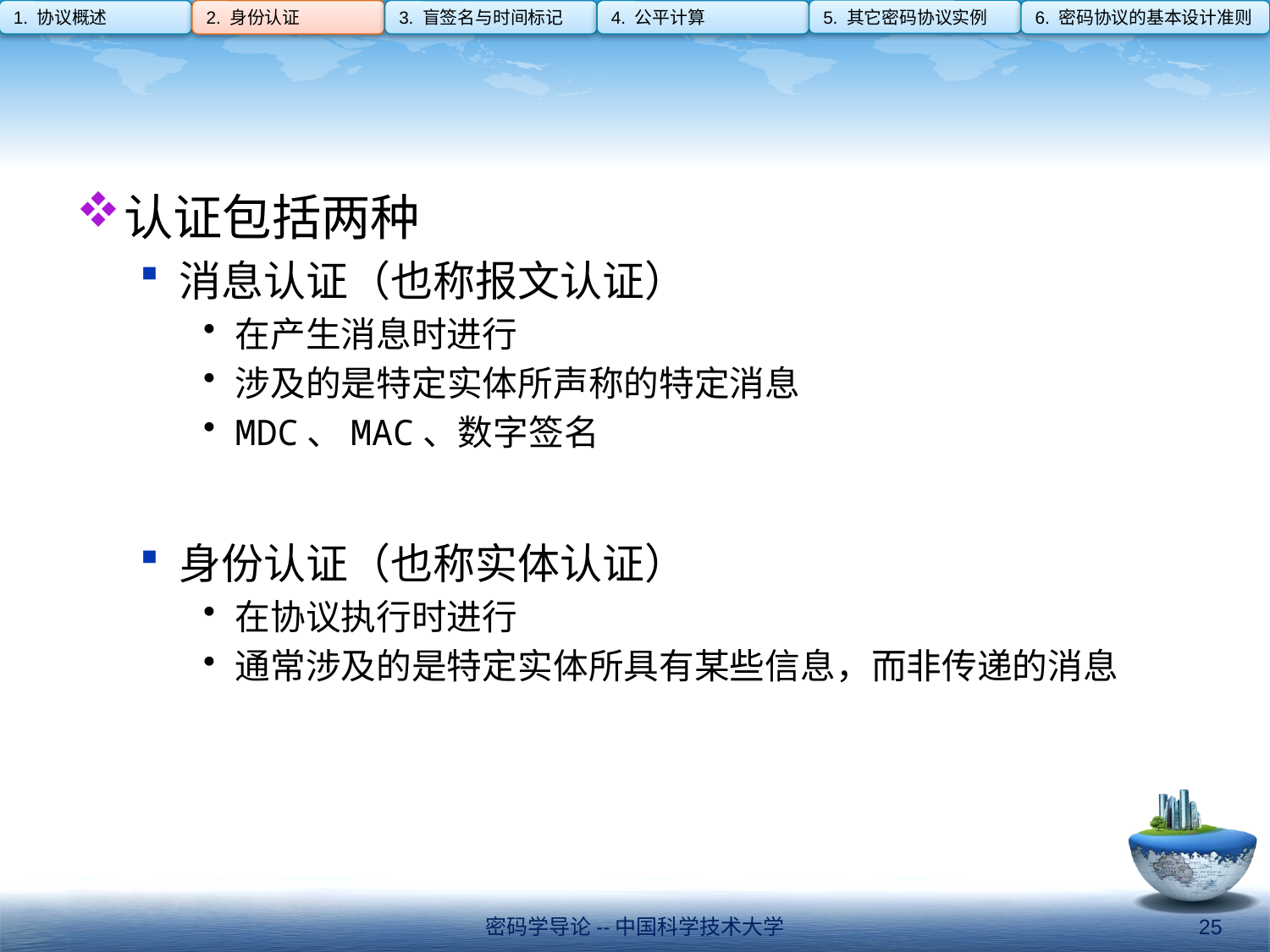

5. 其它密码协议实例
1. 协议概述
2. 身份认证
3. 盲签名与时间标记
4. 公平计算
6. 密码协议的基本设计准则
#
认证包括两种
消息认证（也称报文认证）
在产生消息时进行
涉及的是特定实体所声称的特定消息
MDC、MAC、数字签名

身份认证（也称实体认证）
在协议执行时进行
通常涉及的是特定实体所具有某些信息，而非传递的消息
密码学导论--中国科学技术大学
25